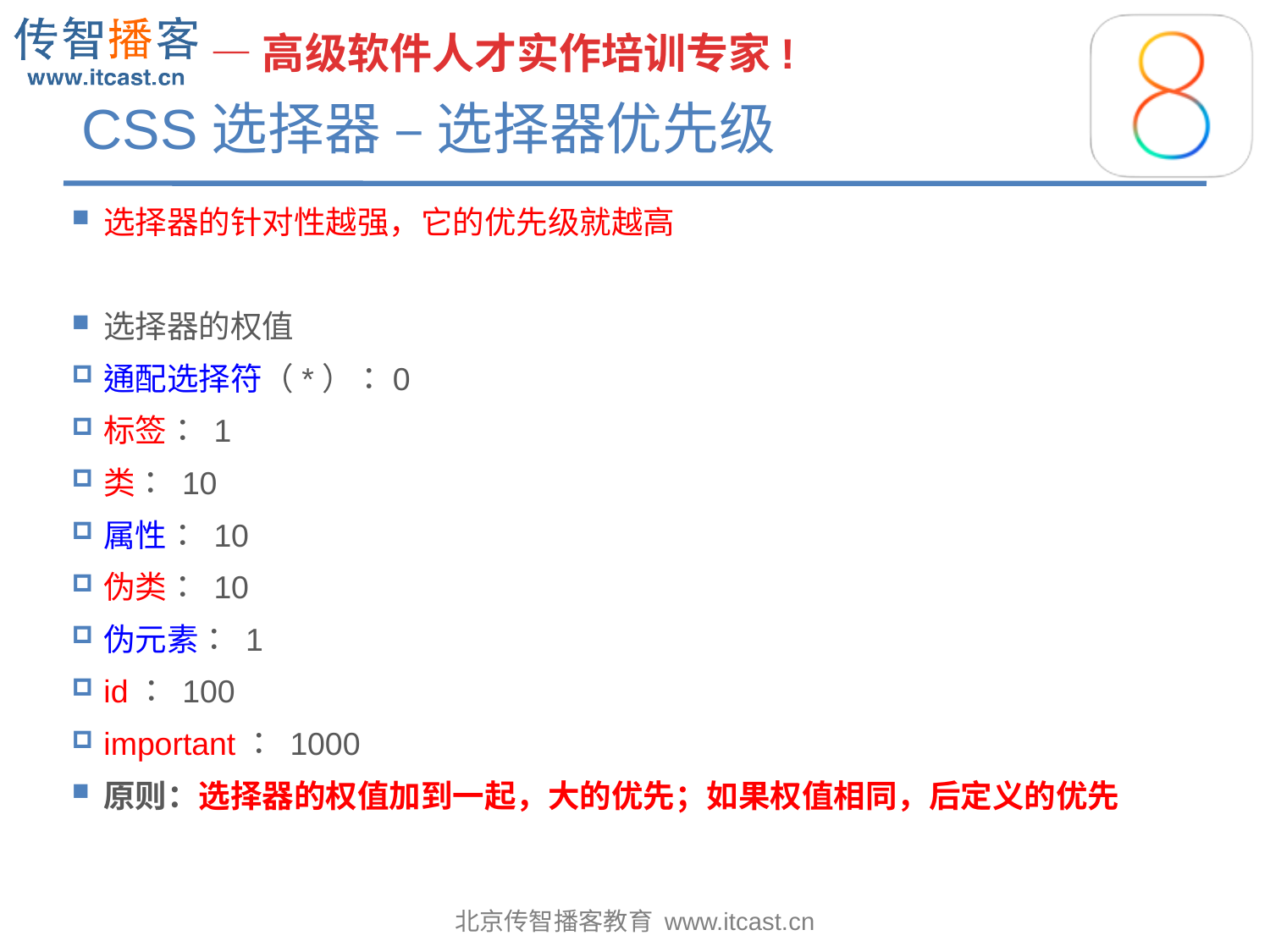

# CSS选择器 – 选择器优先级
选择器的针对性越强，它的优先级就越高

选择器的权值
通配选择符（*）：0
标签： 1
类： 10
属性： 10
伪类： 10
伪元素： 1
id： 100
important： 1000
原则：选择器的权值加到一起，大的优先；如果权值相同，后定义的优先